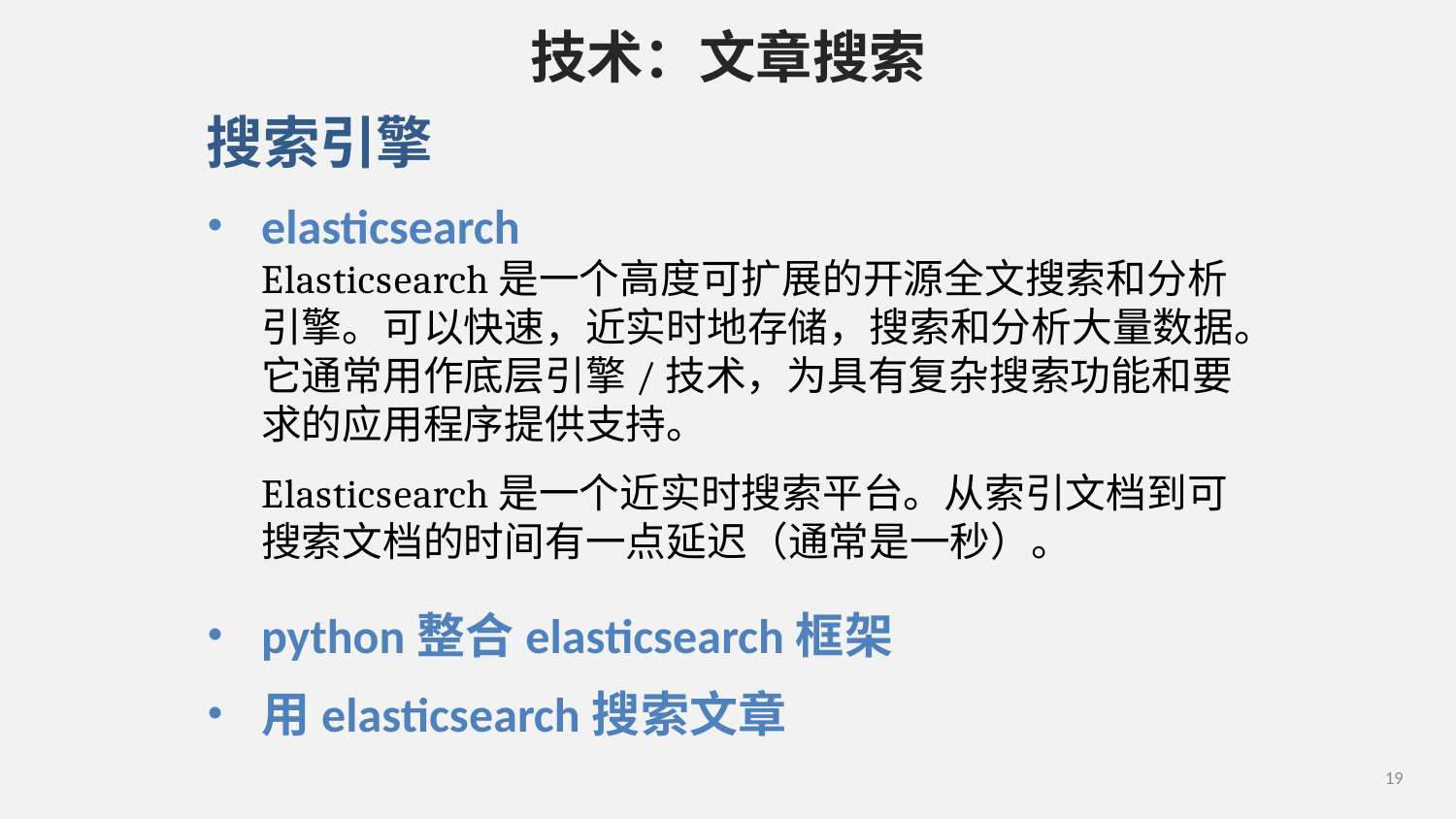

技术：文章搜索
搜索引擎
elasticsearch
Elasticsearch是一个高度可扩展的开源全文搜索和分析引擎。可以快速，近实时地存储，搜索和分析大量数据。它通常用作底层引擎/技术，为具有复杂搜索功能和要求的应用程序提供支持。
Elasticsearch是一个近实时搜索平台。从索引文档到可搜索文档的时间有一点延迟（通常是一秒）。
python整合elasticsearch框架
用elasticsearch搜索文章
19